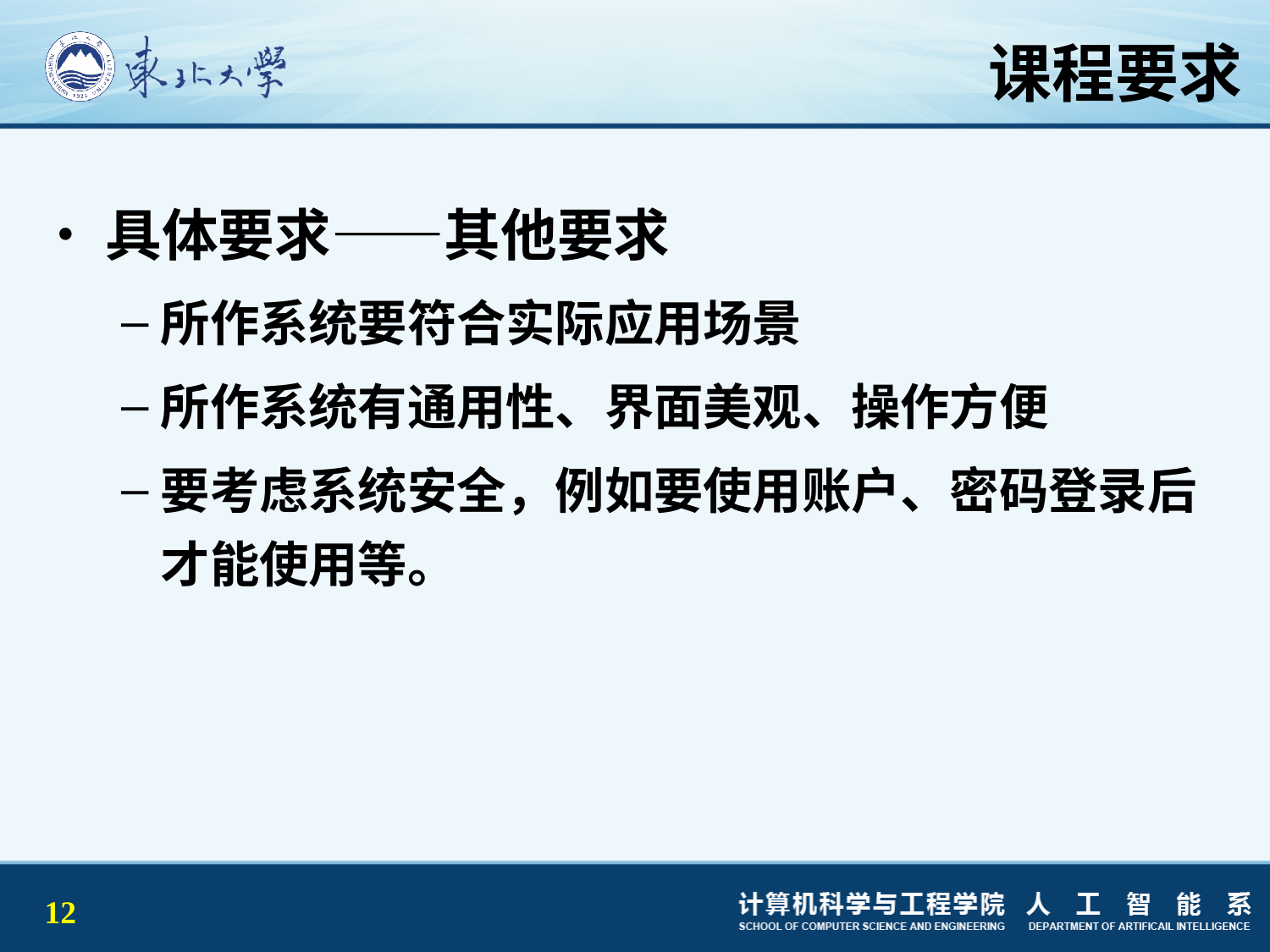

# 课程要求
具体要求——其他要求
所作系统要符合实际应用场景
所作系统有通用性、界面美观、操作方便
要考虑系统安全，例如要使用账户、密码登录后才能使用等。